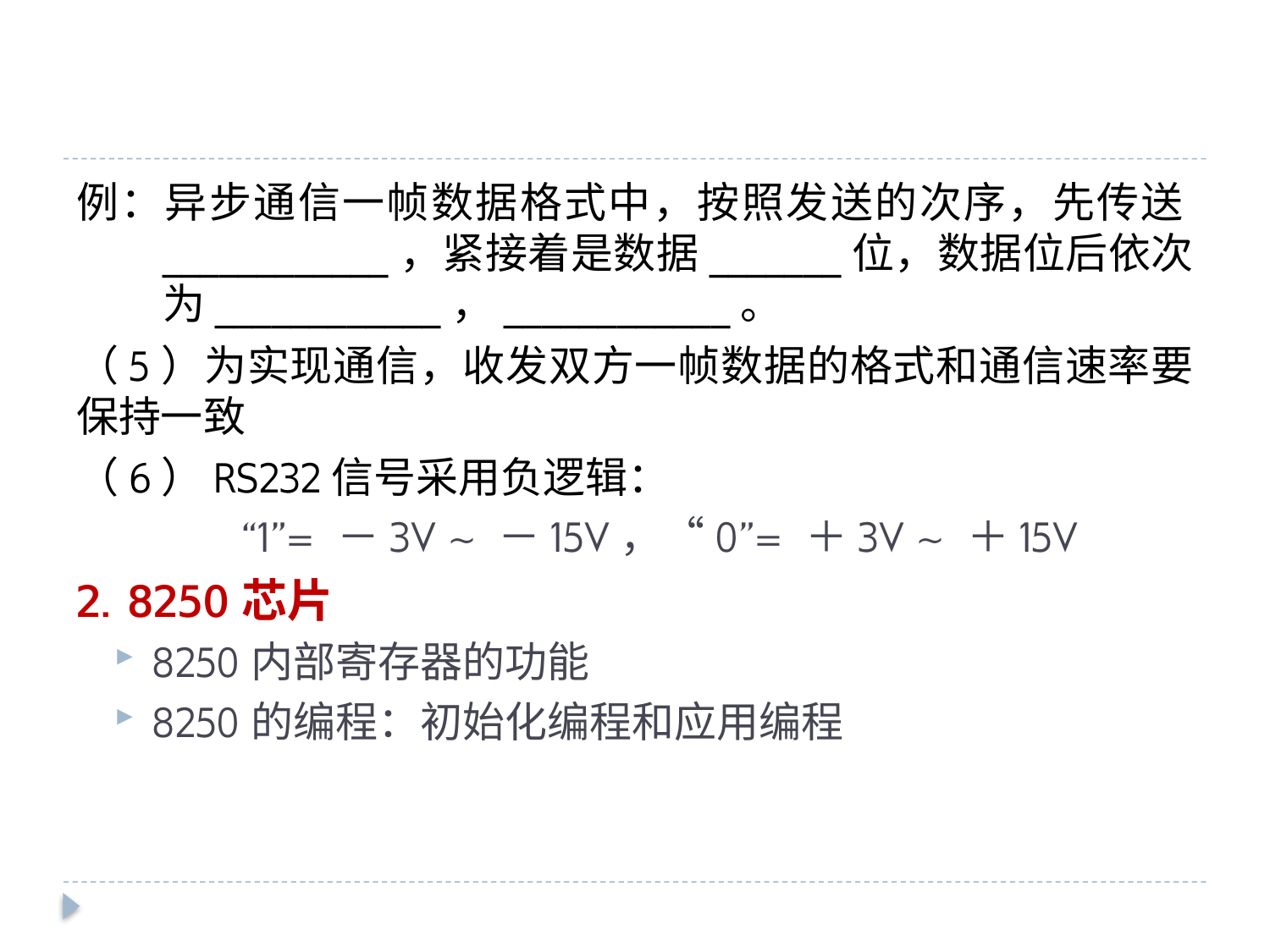

#
例：异步通信一帧数据格式中，按照发送的次序，先传送____________，紧接着是数据_______位，数据位后依次为____________，____________。
（5）为实现通信，收发双方一帧数据的格式和通信速率要保持一致
（6）RS232信号采用负逻辑：
	“1”= －3V ~ －15V，“0”= ＋3V ~ ＋15V
2. 8250芯片
8250内部寄存器的功能
8250的编程：初始化编程和应用编程